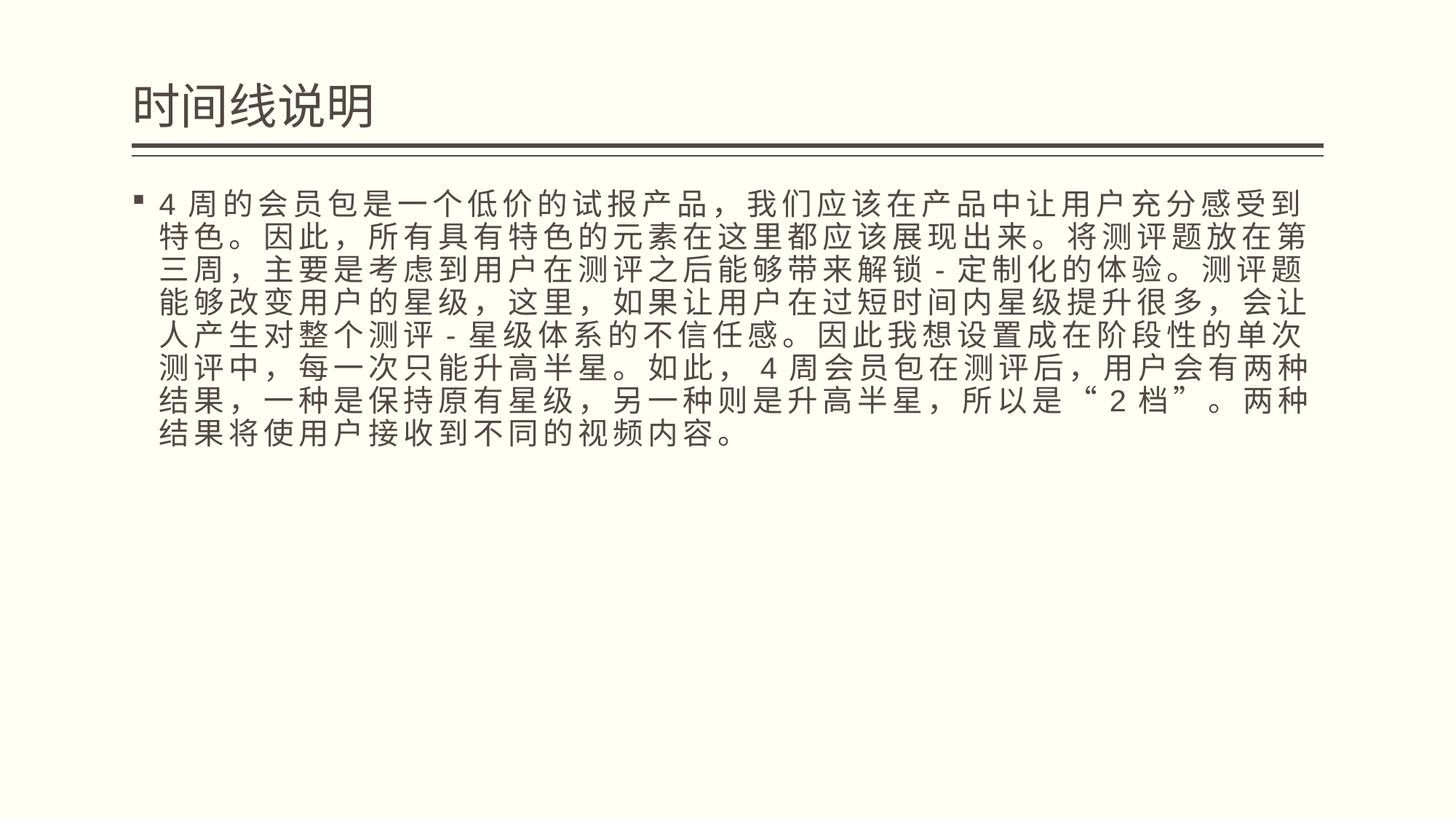

# 时间线说明
4周的会员包是一个低价的试报产品，我们应该在产品中让用户充分感受到特色。因此，所有具有特色的元素在这里都应该展现出来。将测评题放在第三周，主要是考虑到用户在测评之后能够带来解锁-定制化的体验。测评题能够改变用户的星级，这里，如果让用户在过短时间内星级提升很多，会让人产生对整个测评-星级体系的不信任感。因此我想设置成在阶段性的单次测评中，每一次只能升高半星。如此，4周会员包在测评后，用户会有两种结果，一种是保持原有星级，另一种则是升高半星，所以是“2档”。两种结果将使用户接收到不同的视频内容。